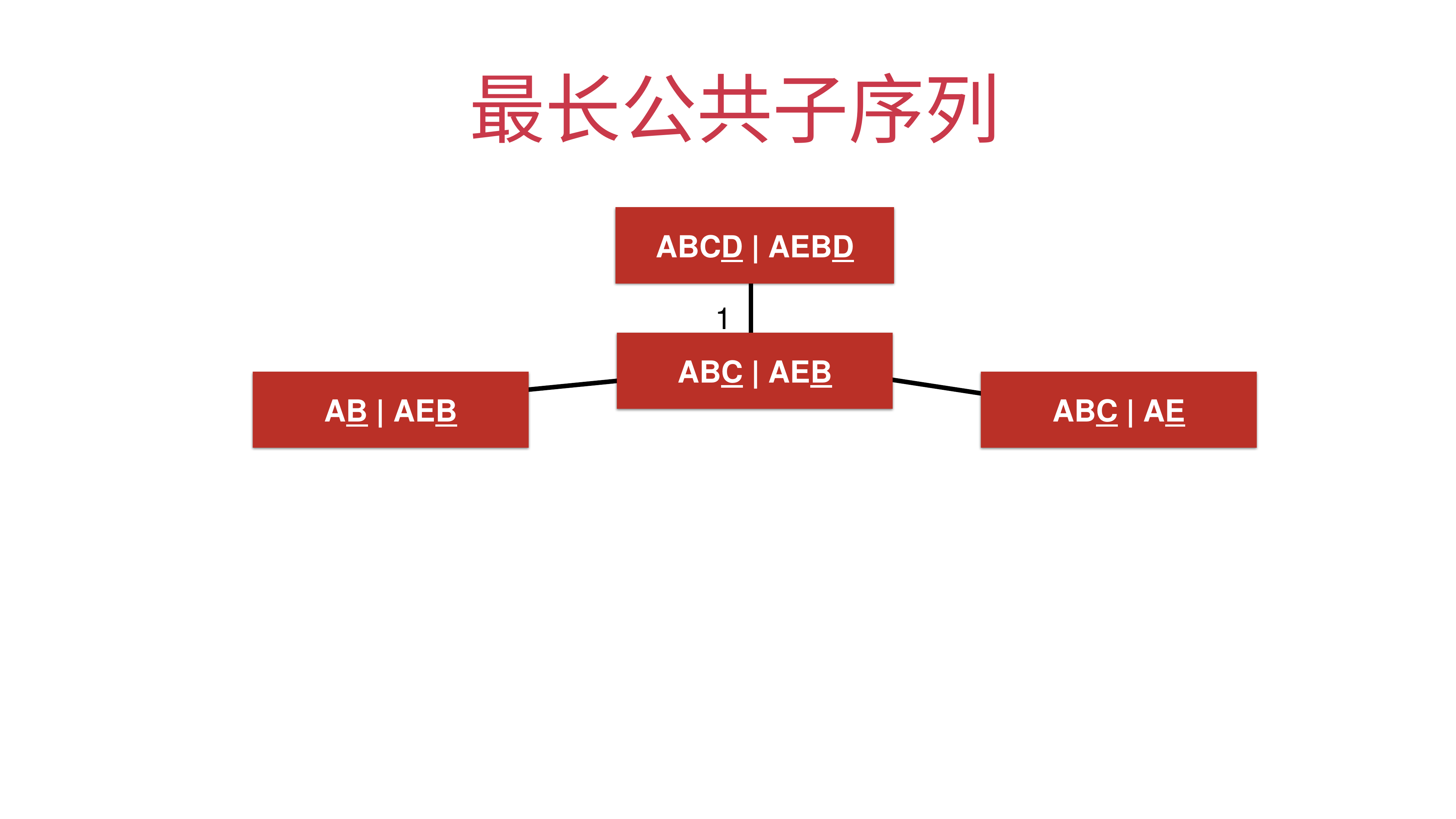

# 最长公共子序列
ABCD | AEBD

1
ABC | AEB

AB | AEB
ABC | AE